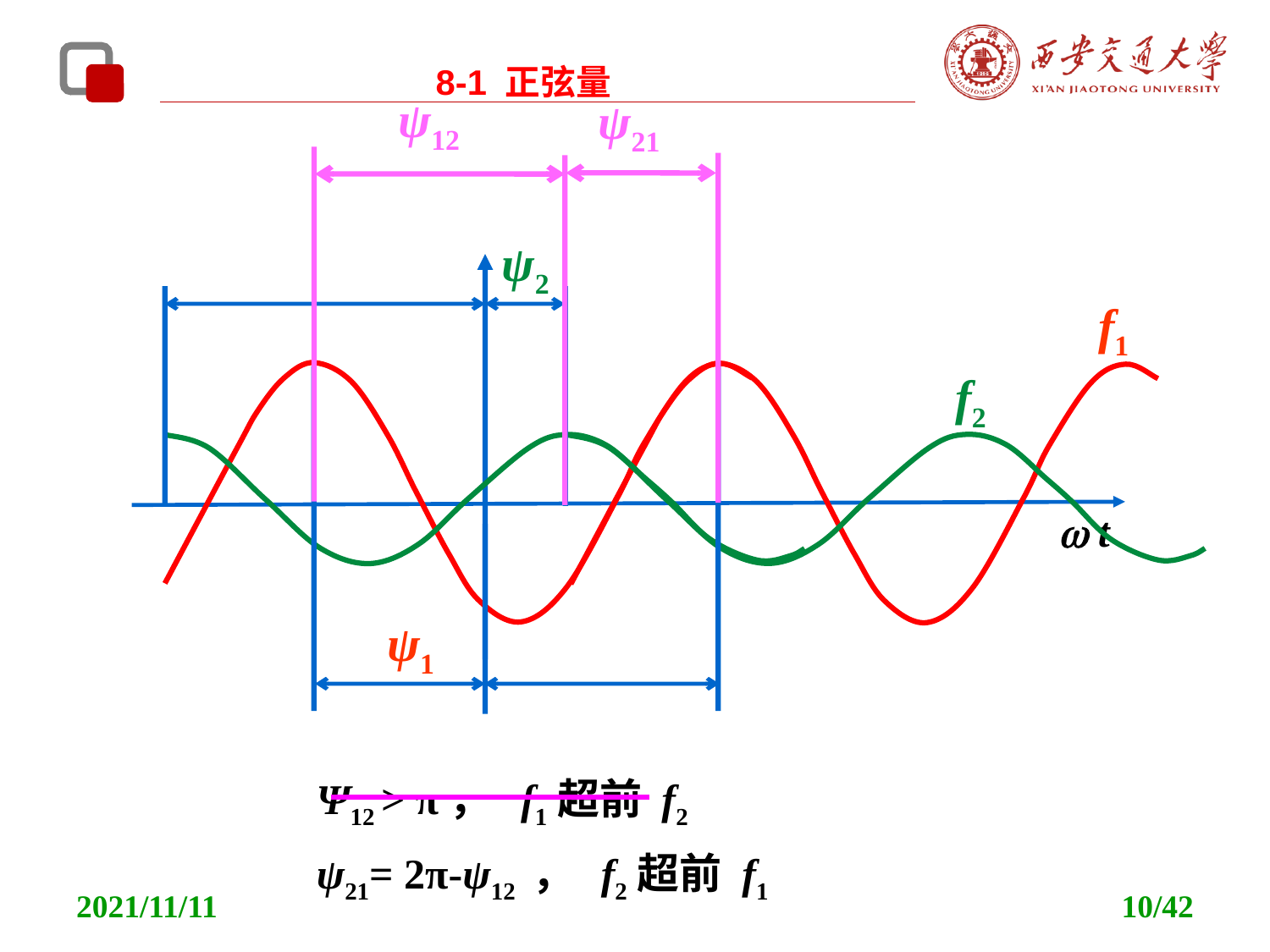

8-1 正弦量
ψ12
ψ21

ψ2

f1

f2

ω t

ψ1

Ψ12 > π，  f1超前 f2
ψ21= 2π-ψ12 ，   f2超前 f1
2021/11/11
10/42